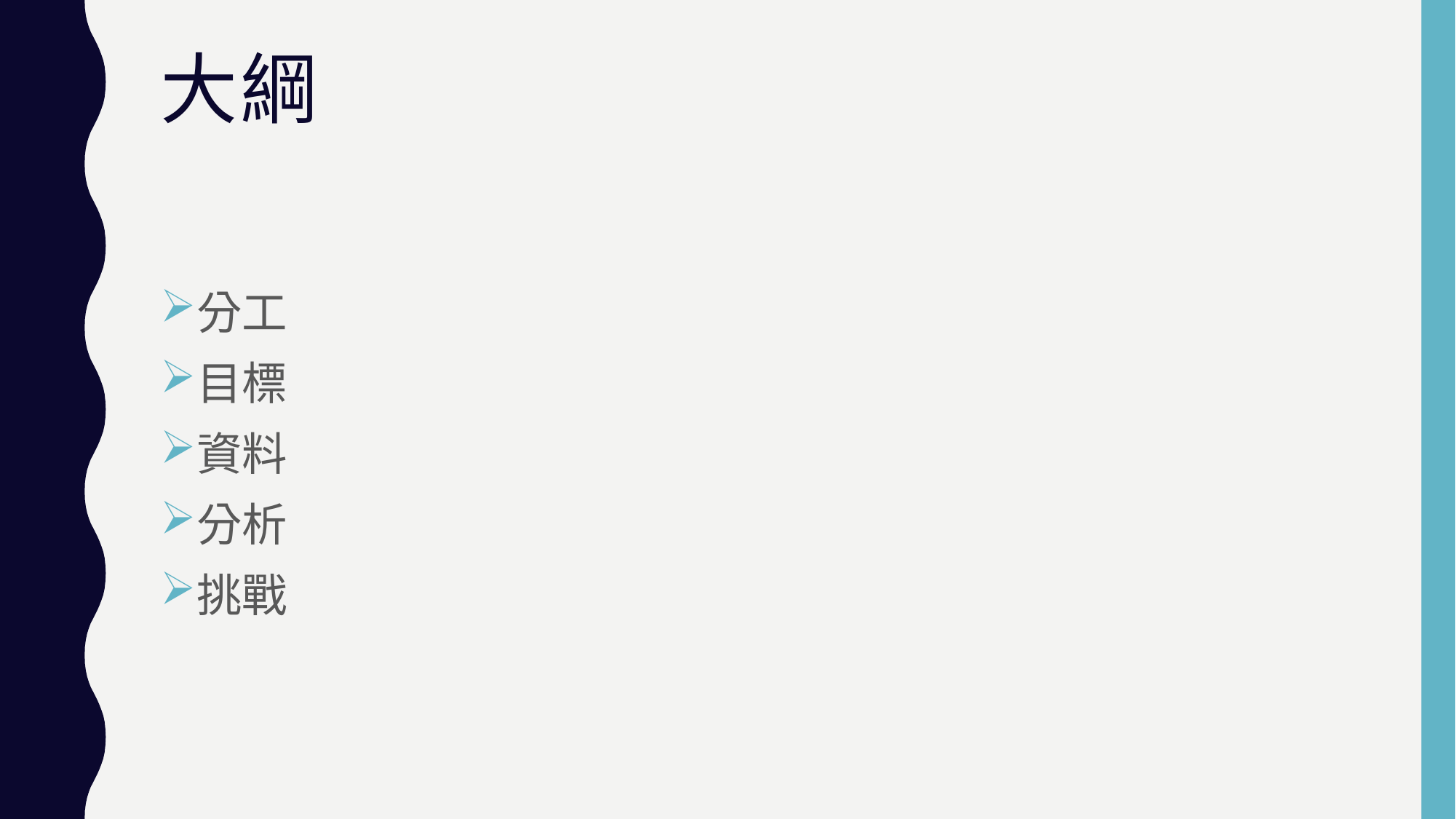

# 大綱
分工
目標
資料
分析
挑戰